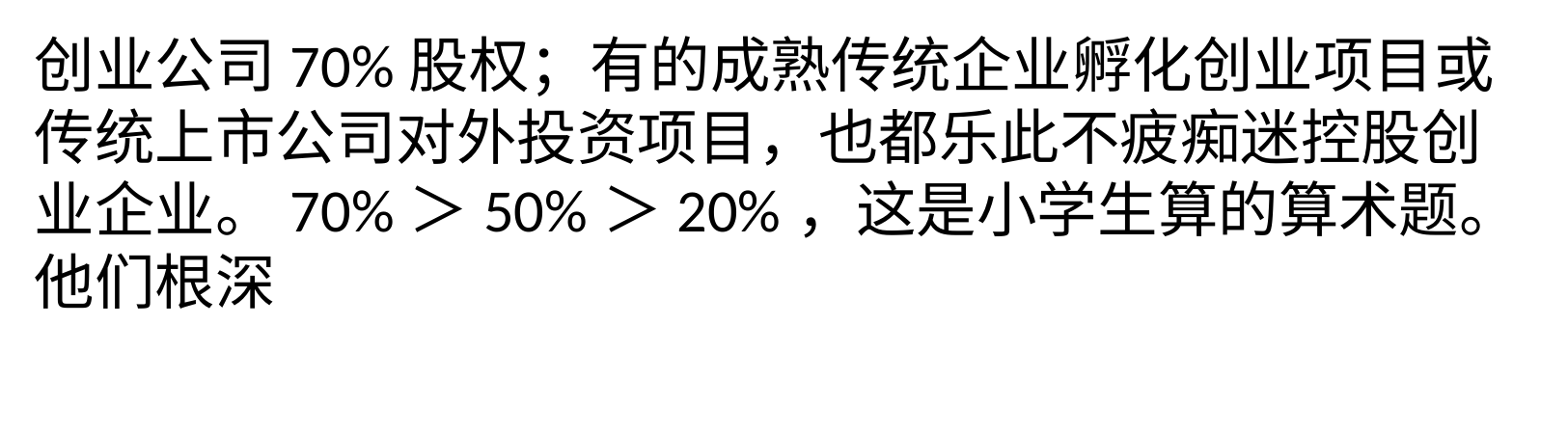

创业公司70%股权；有的成熟传统企业孵化创业项目或传统上市公司对外投资项目，也都乐此不疲痴迷控股创业企业。70%＞50%＞20%，这是小学生算的算术题。他们根深